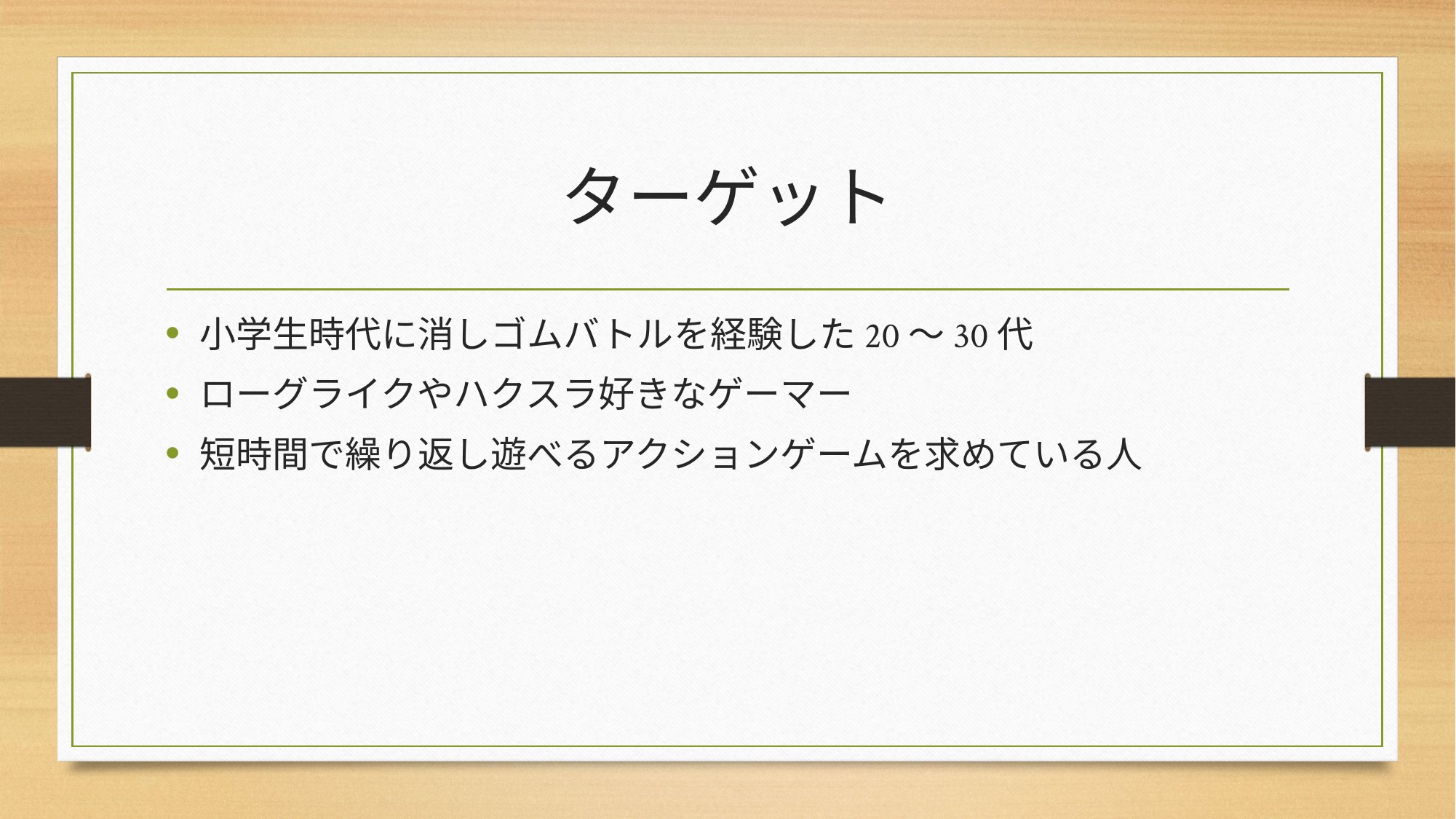

# ターゲット
小学生時代に消しゴムバトルを経験した20～30代
ローグライクやハクスラ好きなゲーマー
短時間で繰り返し遊べるアクションゲームを求めている人